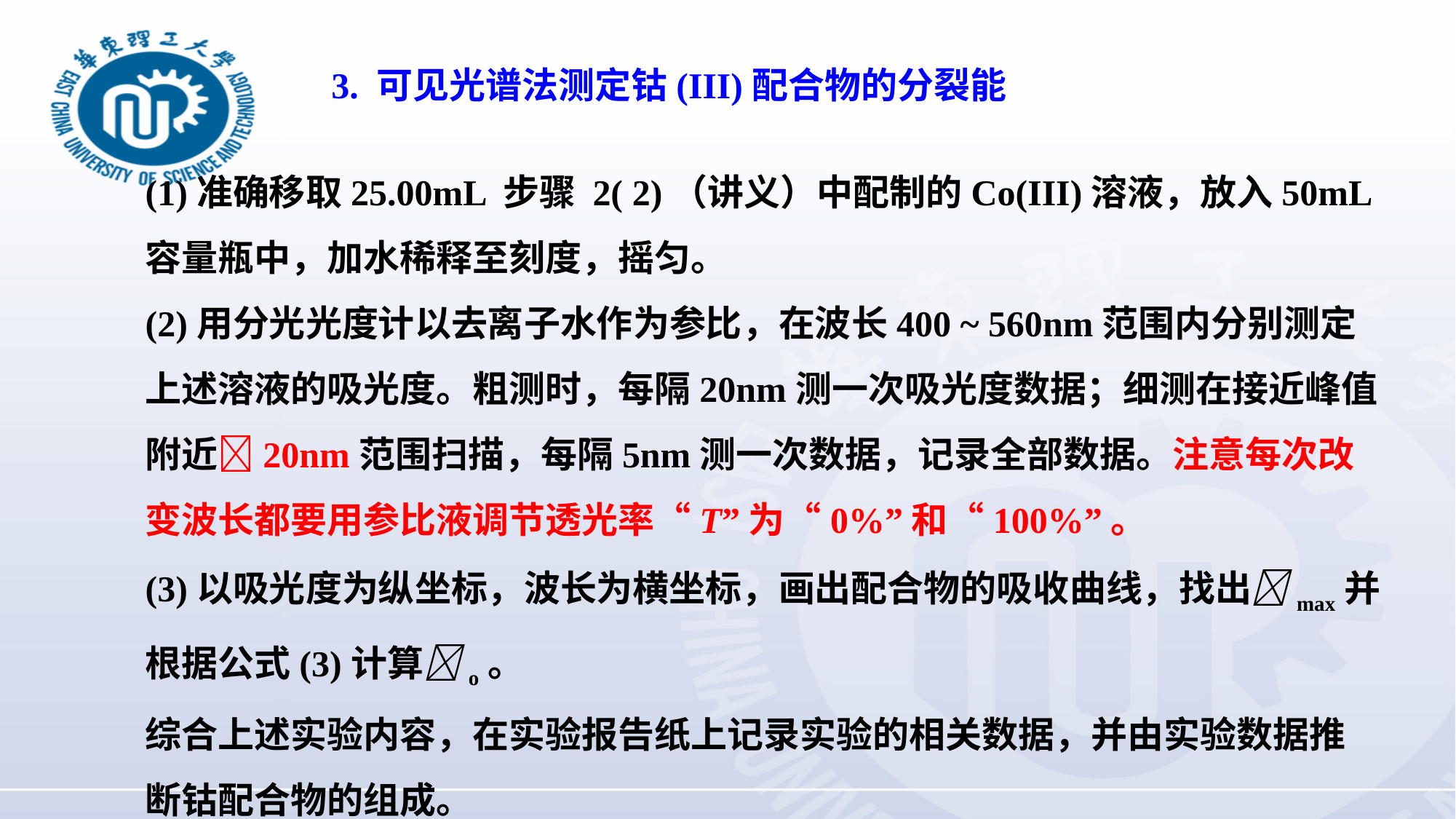

3. 可见光谱法测定钴(III)配合物的分裂能
(1)准确移取25.00mL 步骤 2( 2)（讲义）中配制的Co(III)溶液，放入50mL容量瓶中，加水稀释至刻度，摇匀。
(2)用分光光度计以去离子水作为参比，在波长400 ~ 560nm范围内分别测定上述溶液的吸光度。粗测时，每隔20nm测一次吸光度数据；细测在接近峰值附近±20nm范围扫描，每隔5nm测一次数据，记录全部数据。注意每次改变波长都要用参比液调节透光率“T”为“0%”和“100%”。
(3)以吸光度为纵坐标，波长为横坐标，画出配合物的吸收曲线，找出λmax并根据公式(3)计算Δo。
综合上述实验内容，在实验报告纸上记录实验的相关数据，并由实验数据推断钴配合物的组成。